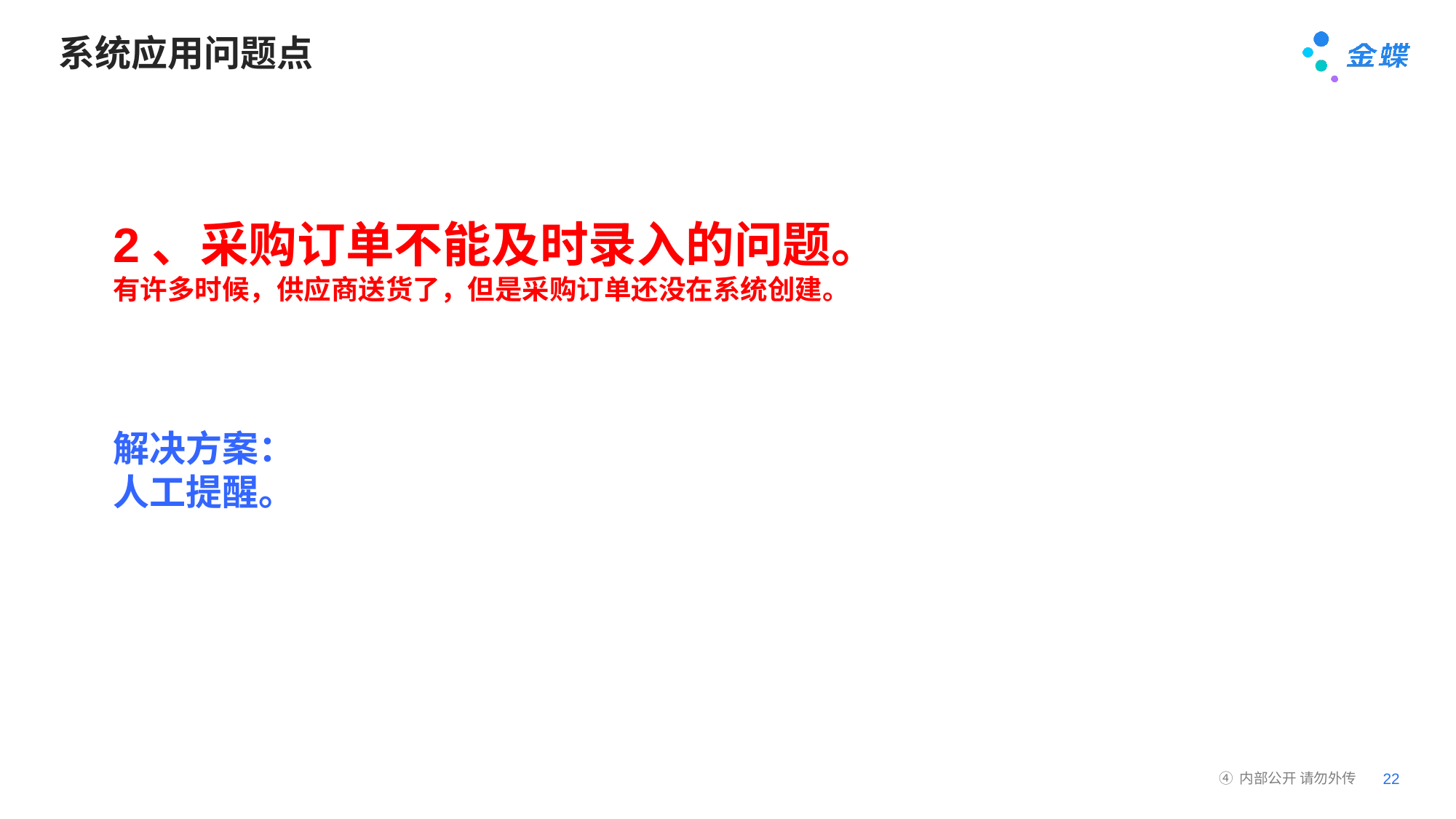

# 系统应用问题点
2、采购订单不能及时录入的问题。
有许多时候，供应商送货了，但是采购订单还没在系统创建。
解决方案：
人工提醒。